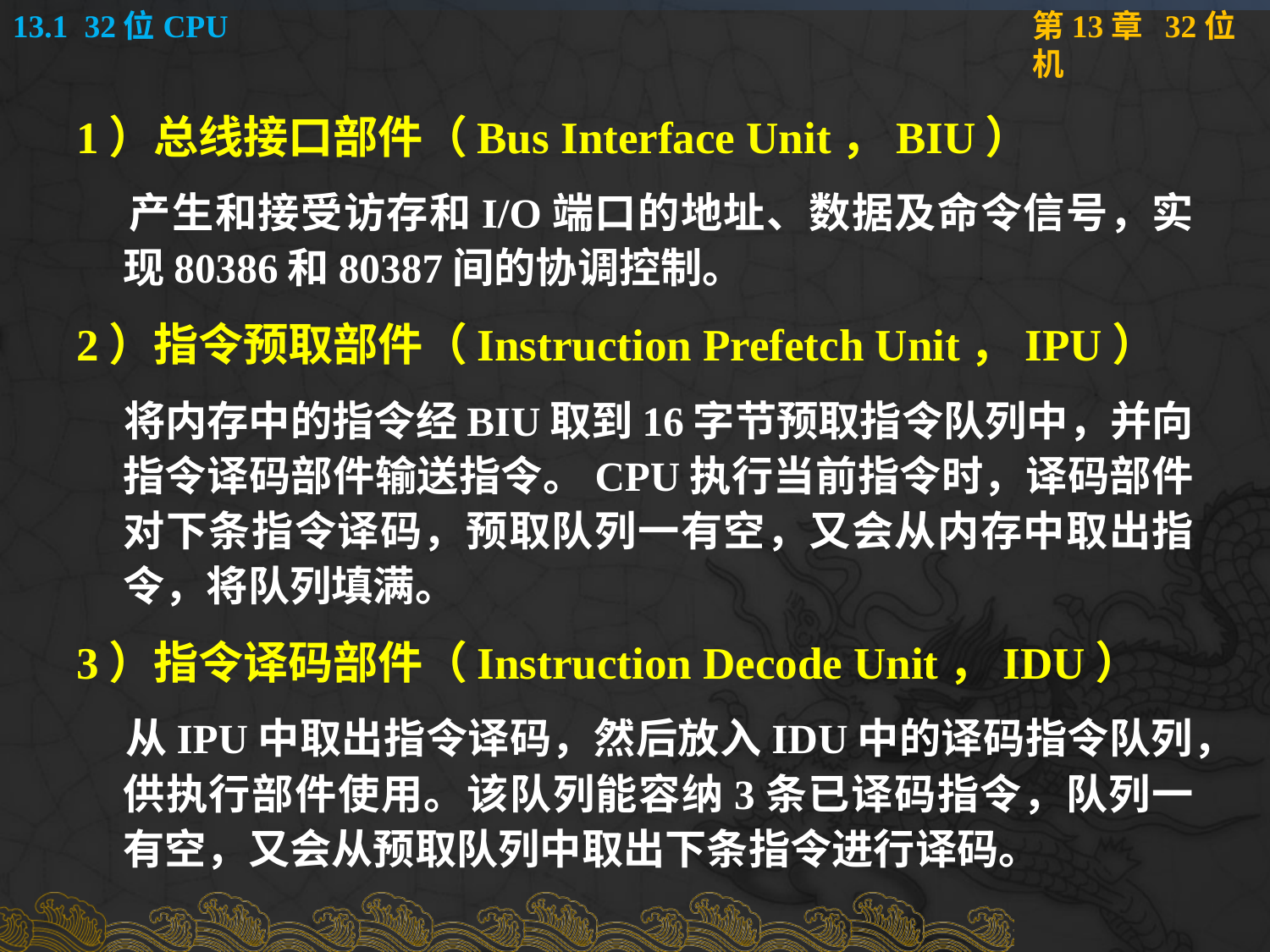

1）总线接口部件（Bus Interface Unit，BIU）
    产生和接受访存和I/O端口的地址、数据及命令信号，实现80386和80387间的协调控制。
2）指令预取部件（Instruction Prefetch Unit，IPU）
    将内存中的指令经BIU取到16字节预取指令队列中，并向指令译码部件输送指令。CPU执行当前指令时，译码部件对下条指令译码，预取队列一有空，又会从内存中取出指令，将队列填满。
3）指令译码部件（Instruction Decode Unit，IDU）
    从IPU中取出指令译码，然后放入IDU中的译码指令队列，供执行部件使用。该队列能容纳3条已译码指令，队列一有空，又会从预取队列中取出下条指令进行译码。